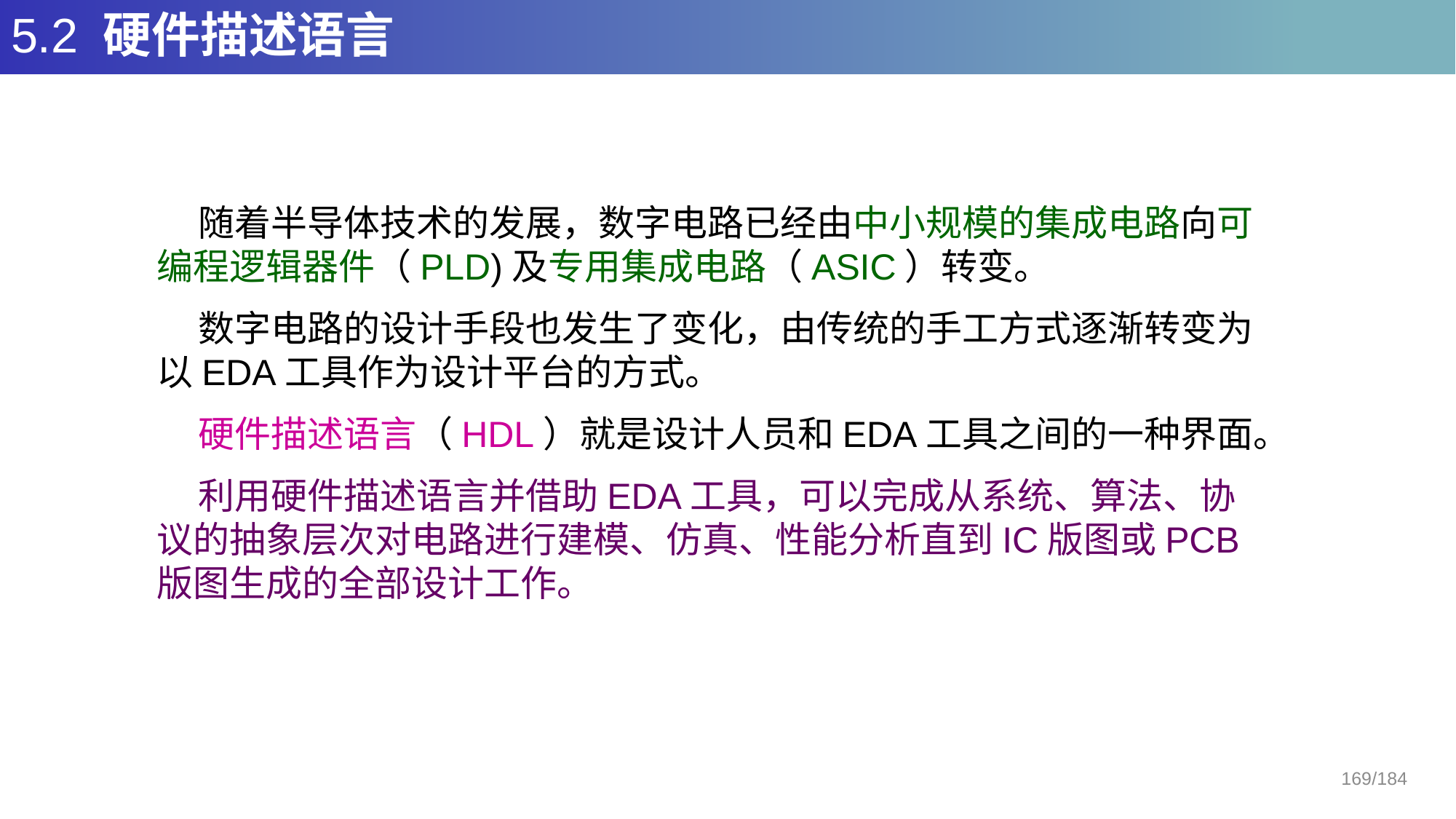

# 5.2 硬件描述语言
    随着半导体技术的发展，数字电路已经由中小规模的集成电路向可编程逻辑器件（PLD)及专用集成电路（ASIC）转变。
    数字电路的设计手段也发生了变化，由传统的手工方式逐渐转变为以EDA工具作为设计平台的方式。
    硬件描述语言（HDL）就是设计人员和EDA工具之间的一种界面。
    利用硬件描述语言并借助EDA工具，可以完成从系统、算法、协议的抽象层次对电路进行建模、仿真、性能分析直到IC版图或PCB版图生成的全部设计工作。
169/184